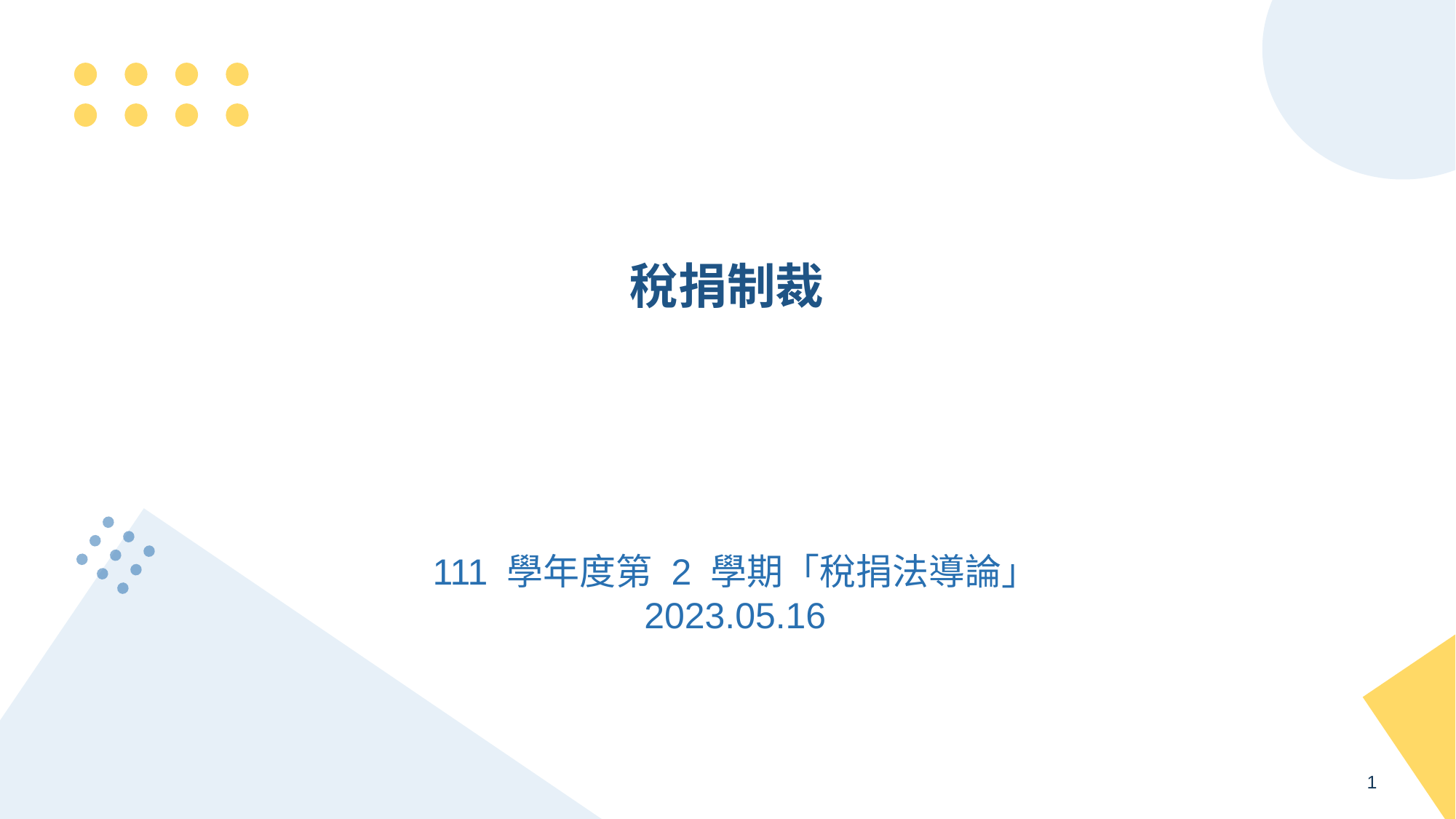

# 稅捐制裁
111 學年度第 2 學期「稅捐法導論」
2023.05.16